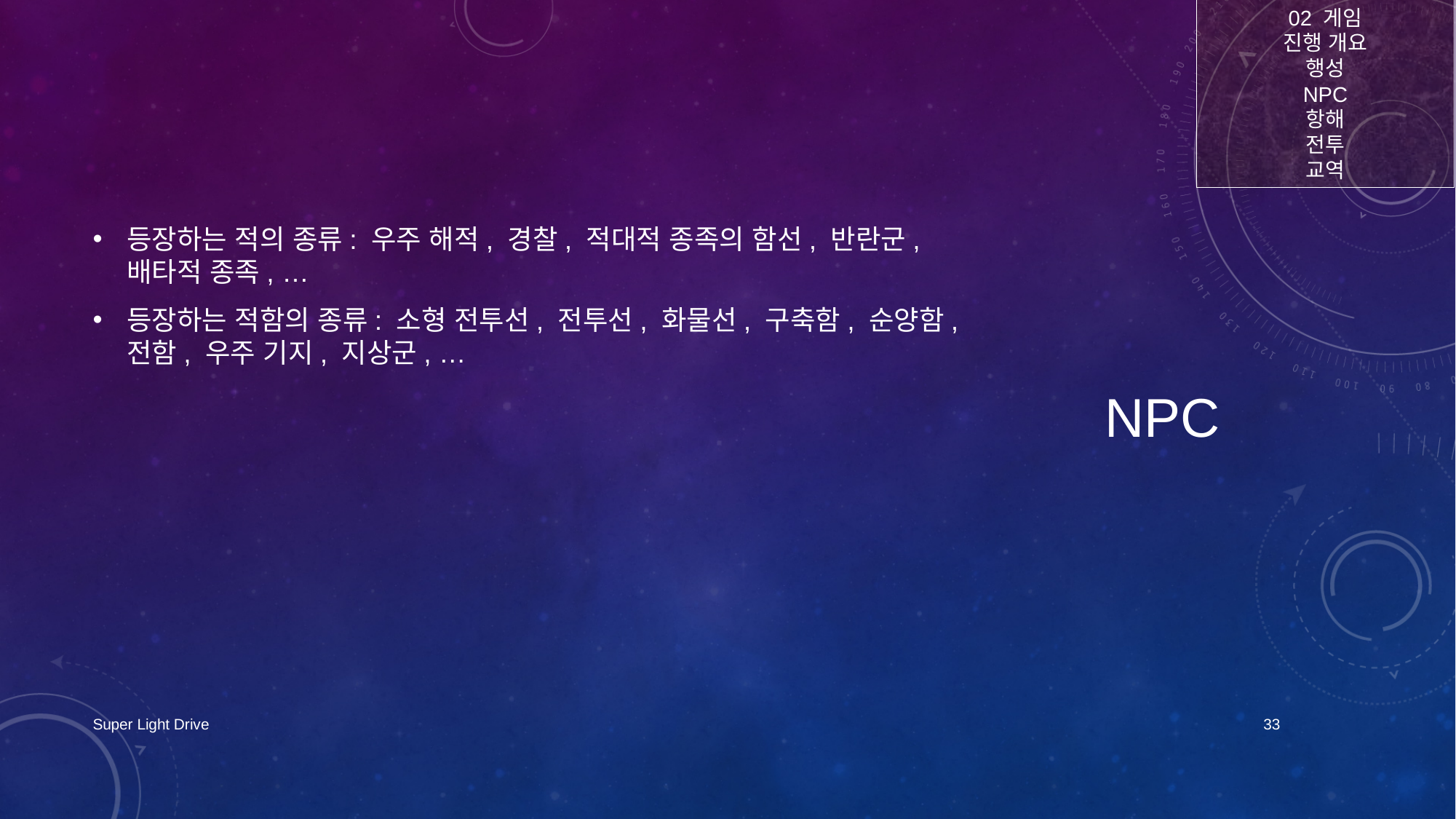

02 게임
진행 개요
행성
NPC
항해
전투
교역
# NPC

등장하는 적의 종류: 우주 해적, 경찰, 적대적 종족의 함선, 반란군, 배타적 종족, …
등장하는 적함의 종류: 소형 전투선, 전투선, 화물선, 구축함, 순양함, 전함, 우주 기지, 지상군, …
Super Light Drive
33